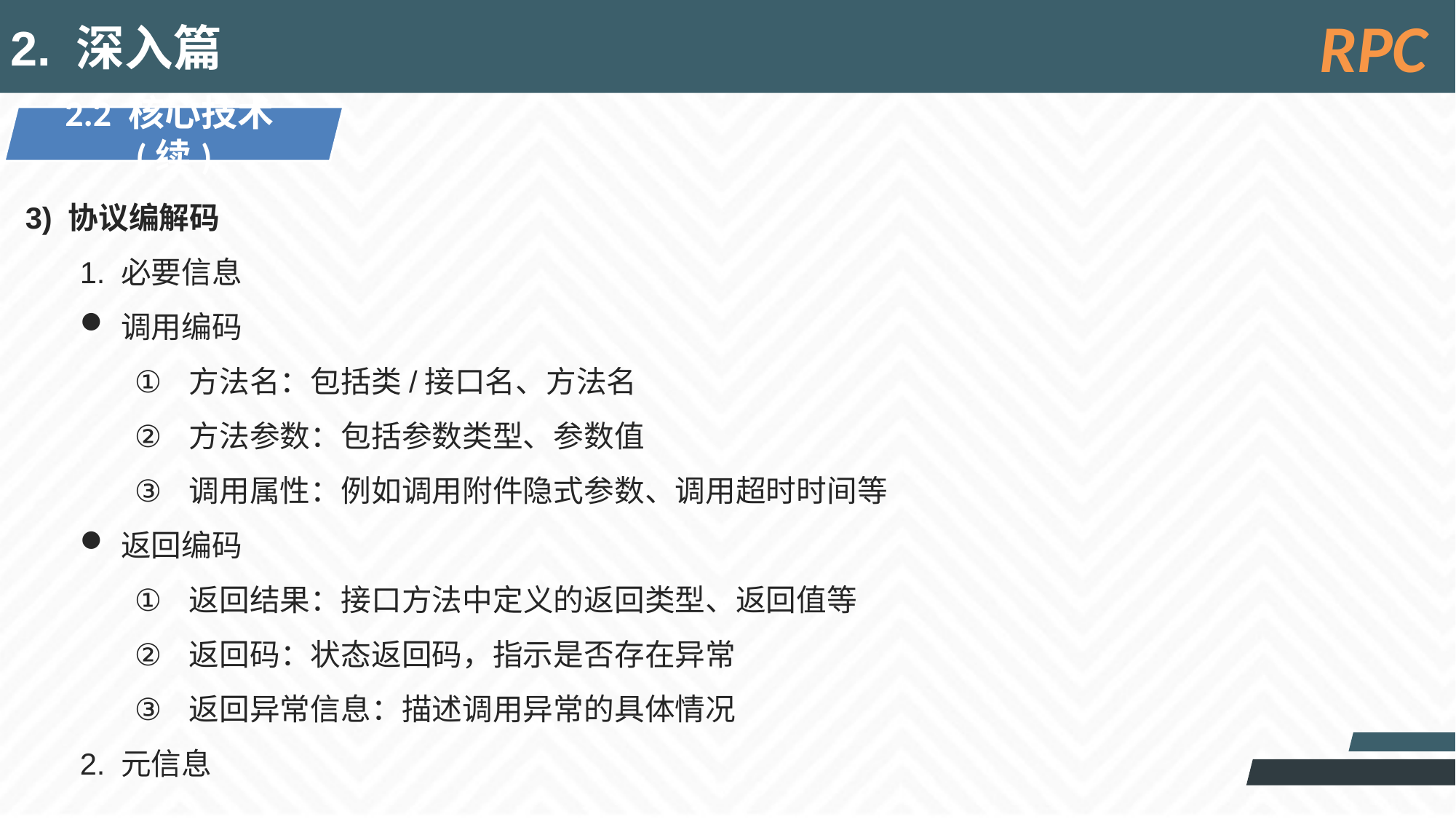

2. 深入篇
RPC
2.2 核心技术(续)
3) 协议编解码
1. 必要信息
调用编码
方法名：包括类/接口名、方法名
方法参数：包括参数类型、参数值
调用属性：例如调用附件隐式参数、调用超时时间等
返回编码
返回结果：接口方法中定义的返回类型、返回值等
返回码：状态返回码，指示是否存在异常
返回异常信息：描述调用异常的具体情况
2. 元信息